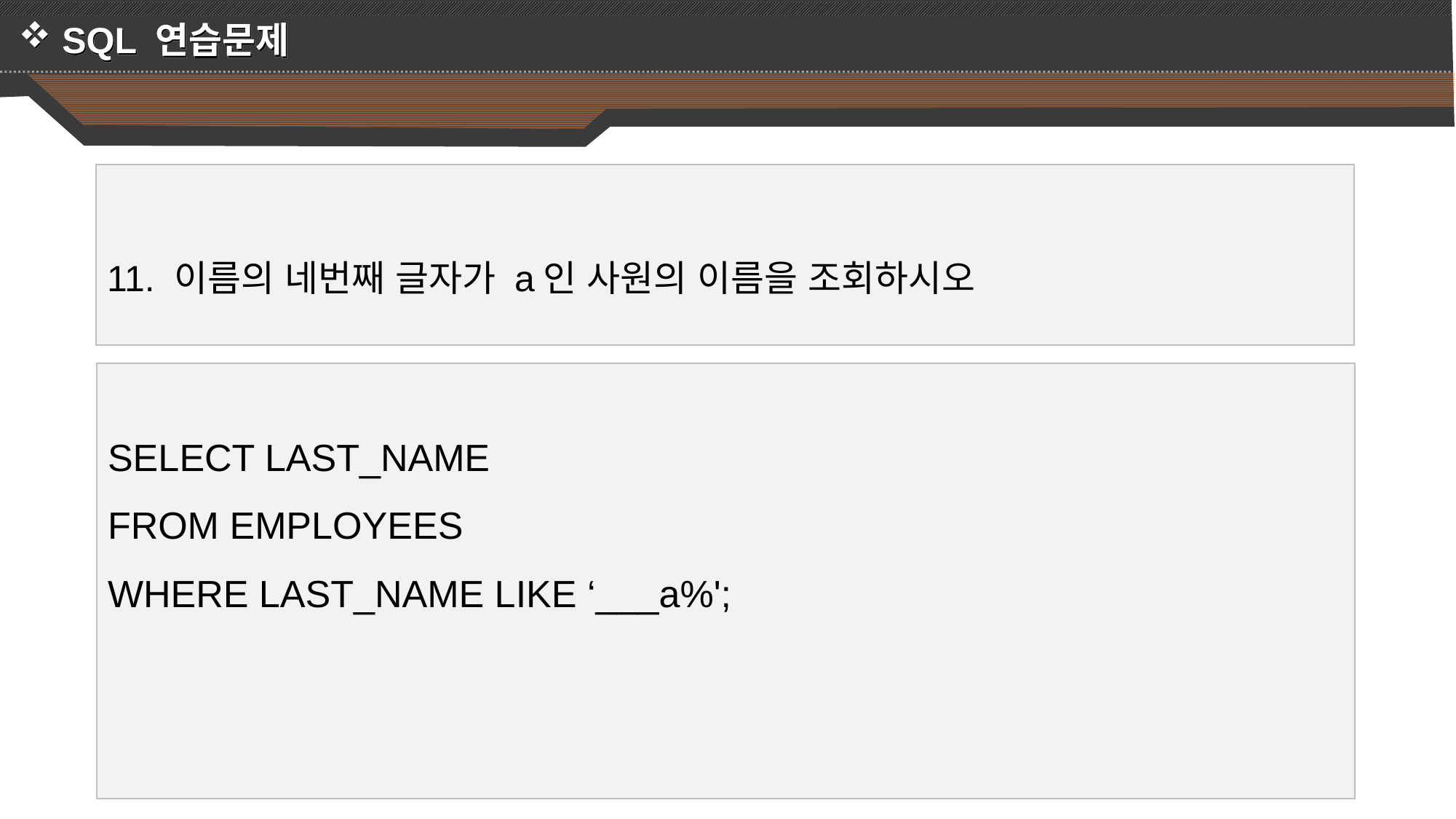

SQL 연습문제

11. 이름의 네번째 글자가 a인 사원의 이름을 조회하시오
SELECT LAST_NAME
FROM EMPLOYEES
WHERE LAST_NAME LIKE ‘___a%';